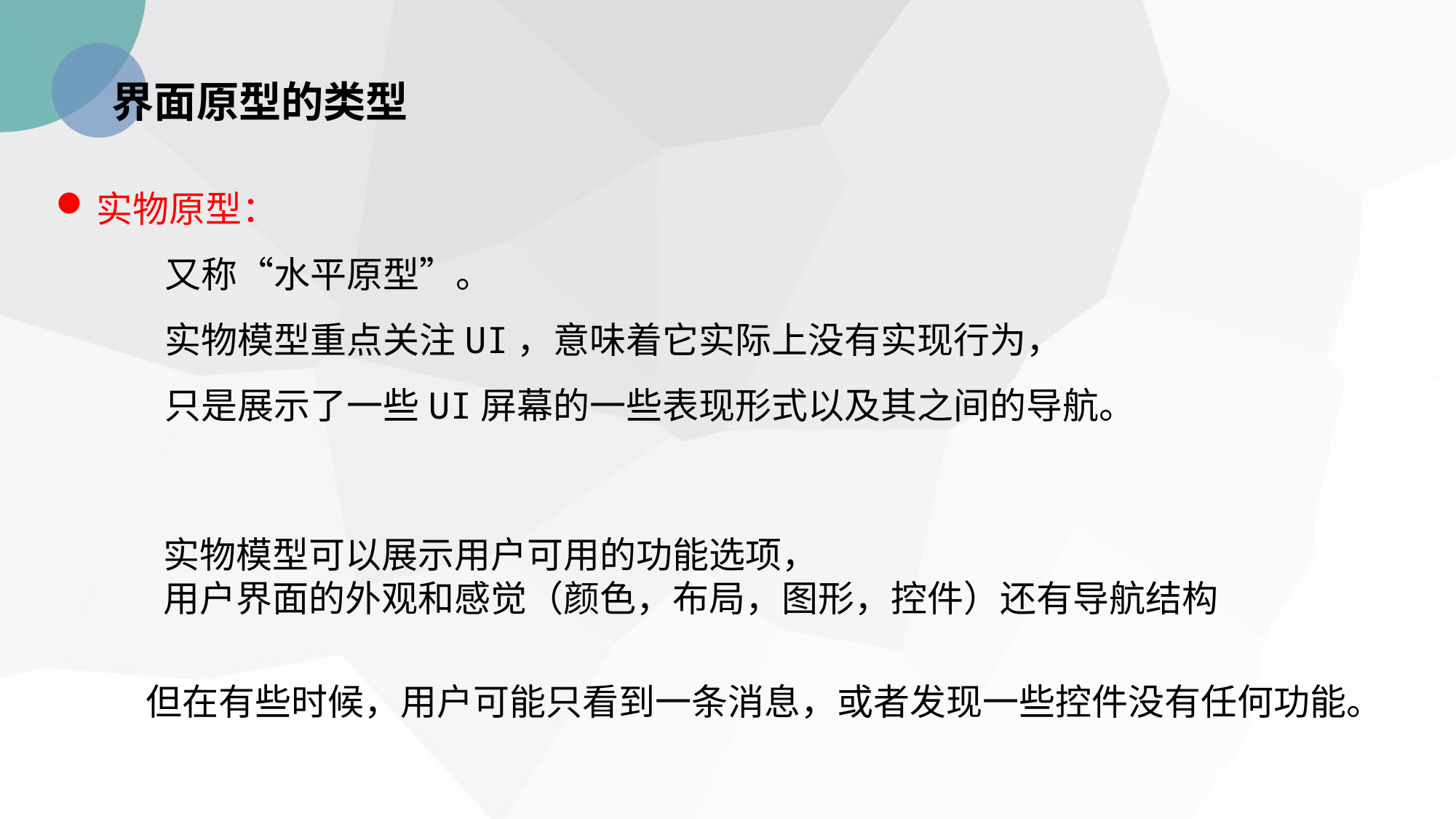

界面原型的类型
实物原型：
	又称“水平原型”。
	实物模型重点关注UI，意味着它实际上没有实现行为，
	只是展示了一些UI屏幕的一些表现形式以及其之间的导航。
实物模型可以展示用户可用的功能选项，
用户界面的外观和感觉（颜色，布局，图形，控件）还有导航结构
但在有些时候，用户可能只看到一条消息，或者发现一些控件没有任何功能。